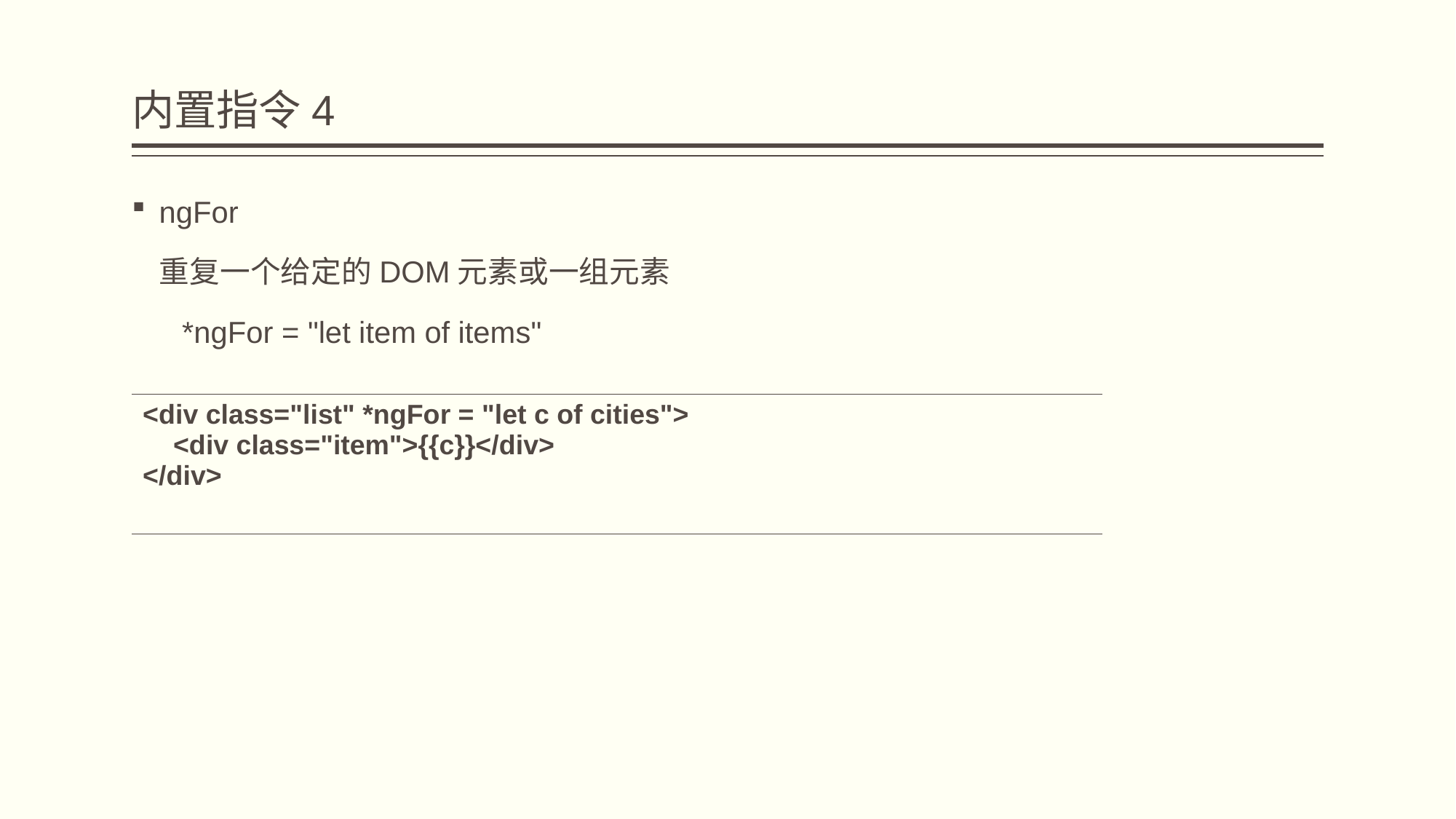

# 内置指令4
ngFor
   重复一个给定的DOM元素或一组元素
      *ngFor = "let item of items"

| <div class="list" \*ngFor = "let c of cities"> <div class="item">{{c}}</div> </div> |
| --- |